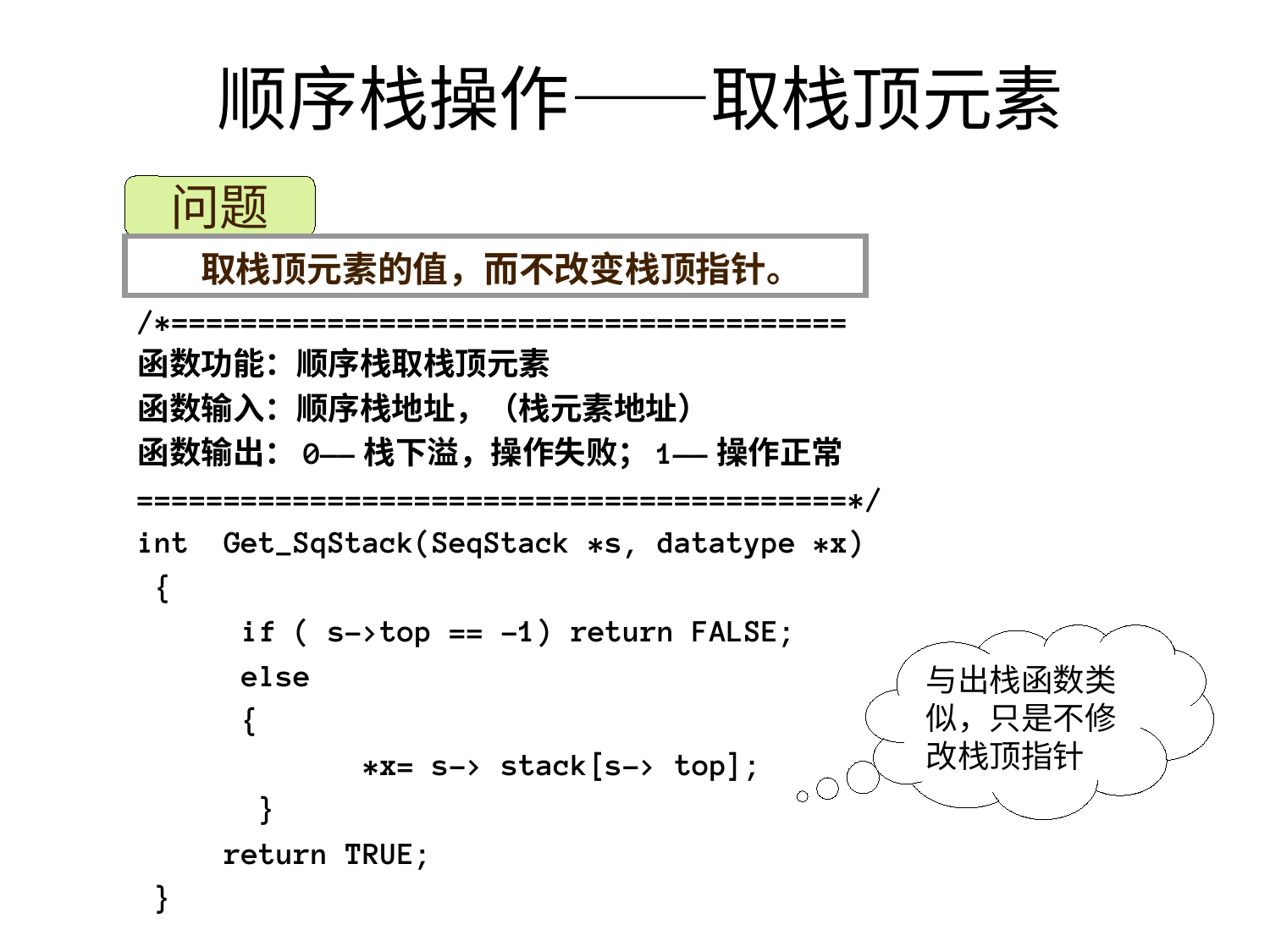

# 顺序栈操作——取栈顶元素
问题
取栈顶元素的值，而不改变栈顶指针。
/*=======================================
函数功能：顺序栈取栈顶元素
函数输入：顺序栈地址，（栈元素地址）
函数输出：0——栈下溢，操作失败；1——操作正常
=========================================*/
int  Get_SqStack(SeqStack *s, datatype *x)
 {
      if ( s->top == -1) return FALSE;
      else
      {
             *x= s-> stack[s-> top];
       }
     return TRUE;
 }

与出栈函数类似，只是不修改栈顶指针
38